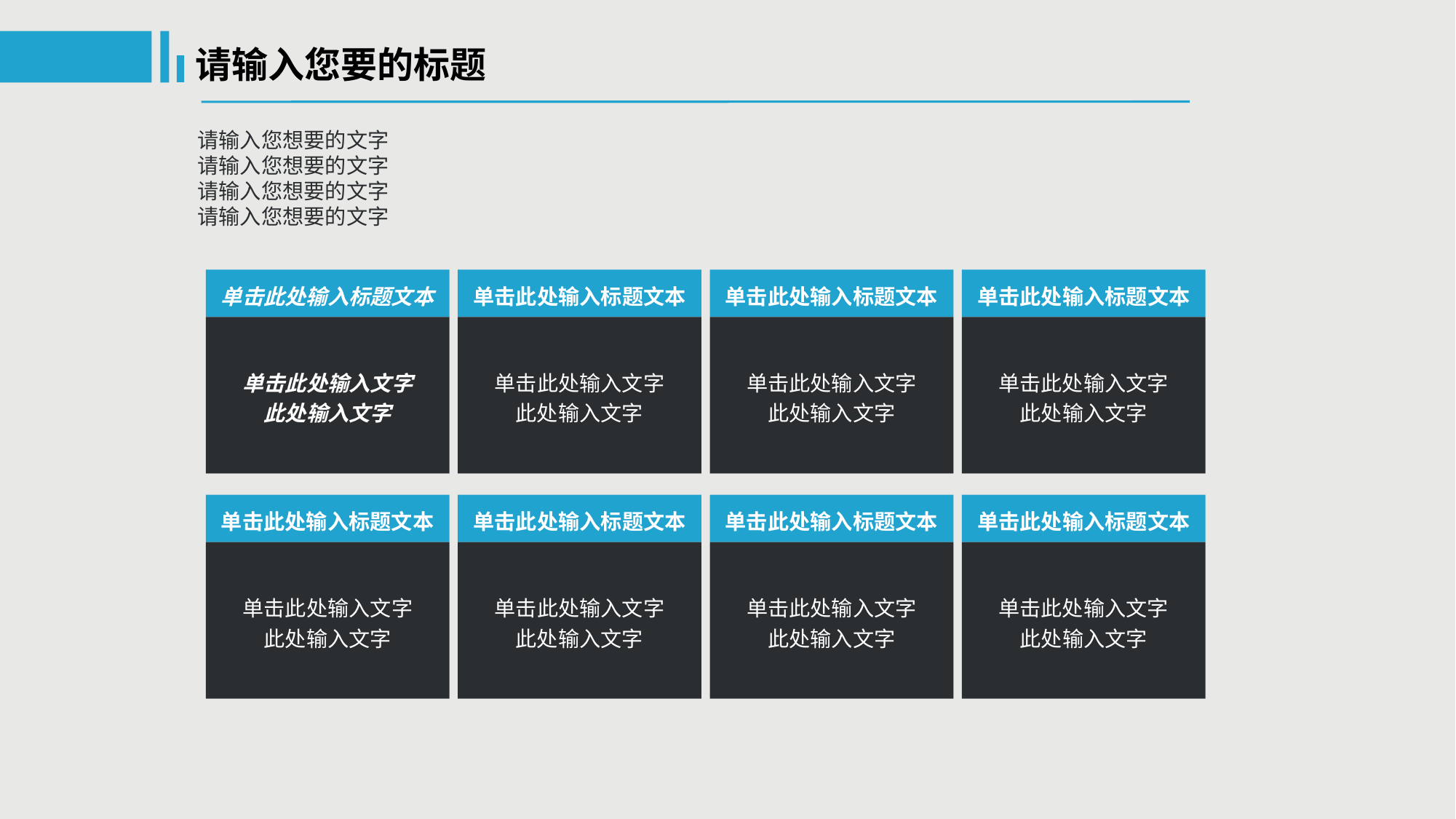

请输入您要的标题

请输入您想要的文字请输入您想要的文字
请输入您想要的文字
请输入您想要的文字

单击此处输入标题文本
单击此处输入文字
此处输入文字
单击此处输入标题文本
单击此处输入文字
此处输入文字
单击此处输入标题文本
单击此处输入文字
此处输入文字
单击此处输入标题文本
单击此处输入文字
此处输入文字
单击此处输入标题文本
单击此处输入文字
此处输入文字
单击此处输入标题文本
单击此处输入文字
此处输入文字
单击此处输入标题文本
单击此处输入文字
此处输入文字
单击此处输入标题文本
单击此处输入文字
此处输入文字